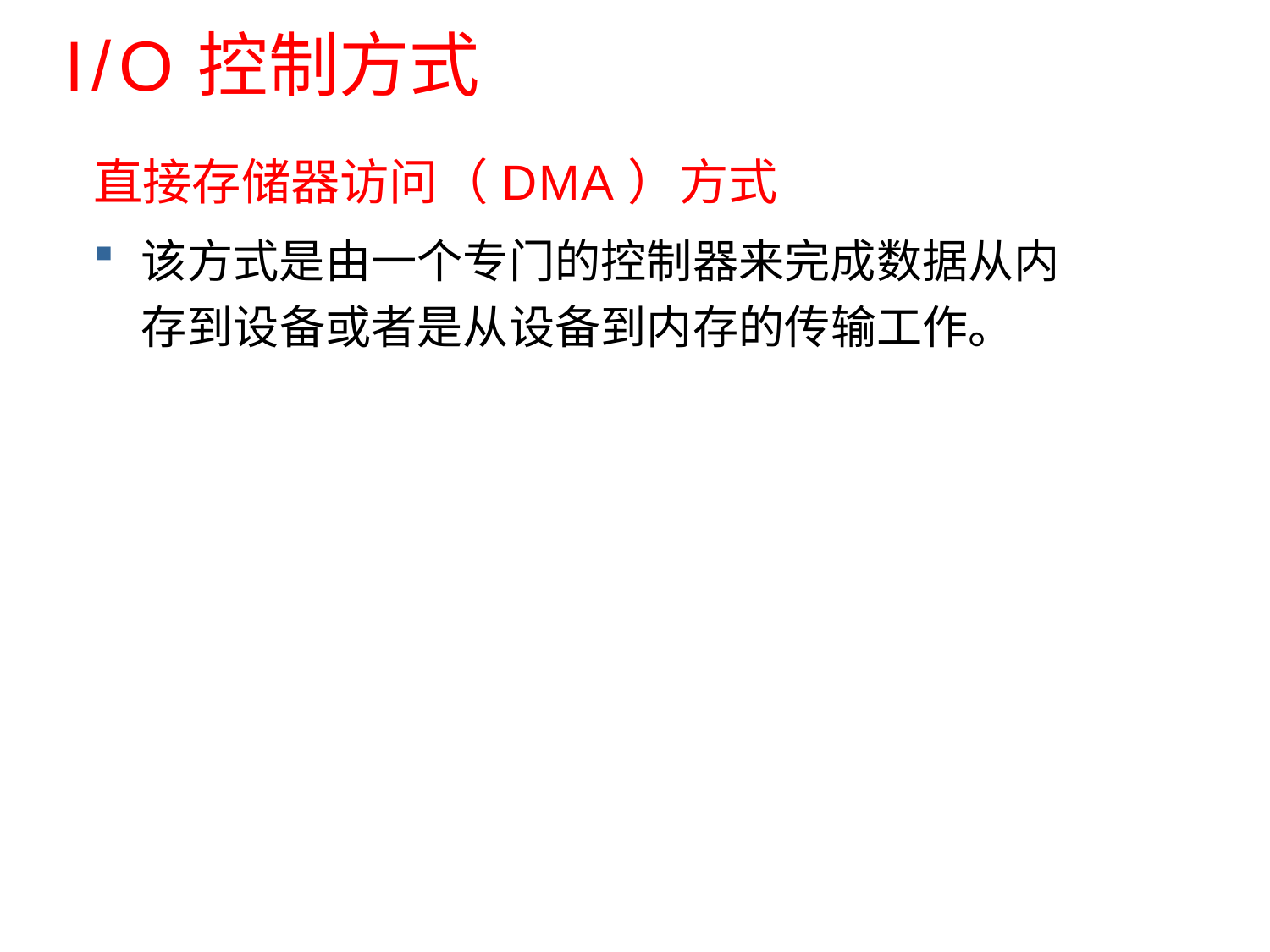

# I/O控制方式
直接存储器访问（DMA）方式
该方式是由一个专门的控制器来完成数据从内存到设备或者是从设备到内存的传输工作。